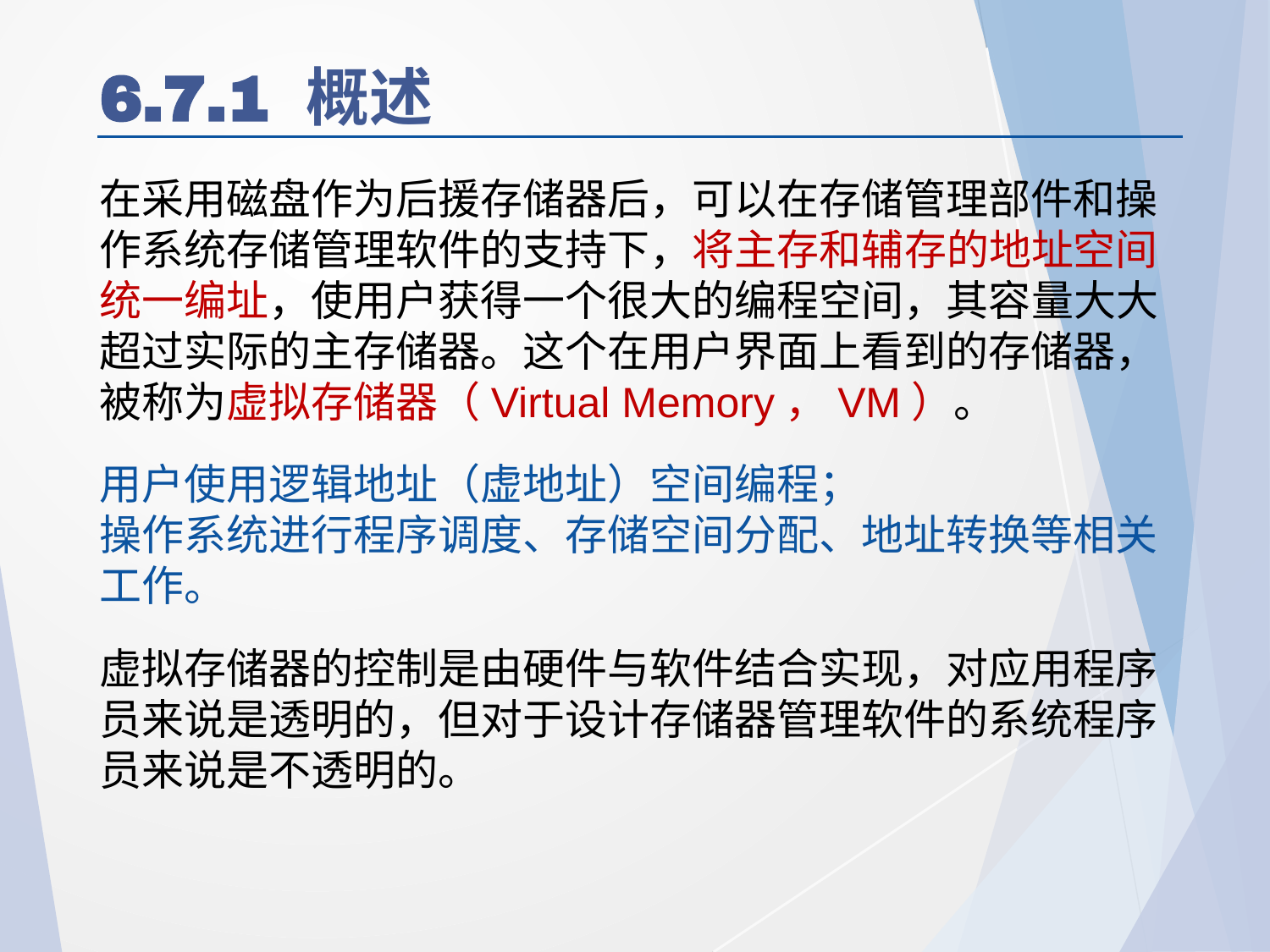

# 6.7.1 概述
在采用磁盘作为后援存储器后，可以在存储管理部件和操作系统存储管理软件的支持下，将主存和辅存的地址空间统一编址，使用户获得一个很大的编程空间，其容量大大超过实际的主存储器。这个在用户界面上看到的存储器，被称为虚拟存储器（Virtual Memory，VM）。
用户使用逻辑地址（虚地址）空间编程；
操作系统进行程序调度、存储空间分配、地址转换等相关工作。
虚拟存储器的控制是由硬件与软件结合实现，对应用程序员来说是透明的，但对于设计存储器管理软件的系统程序员来说是不透明的。